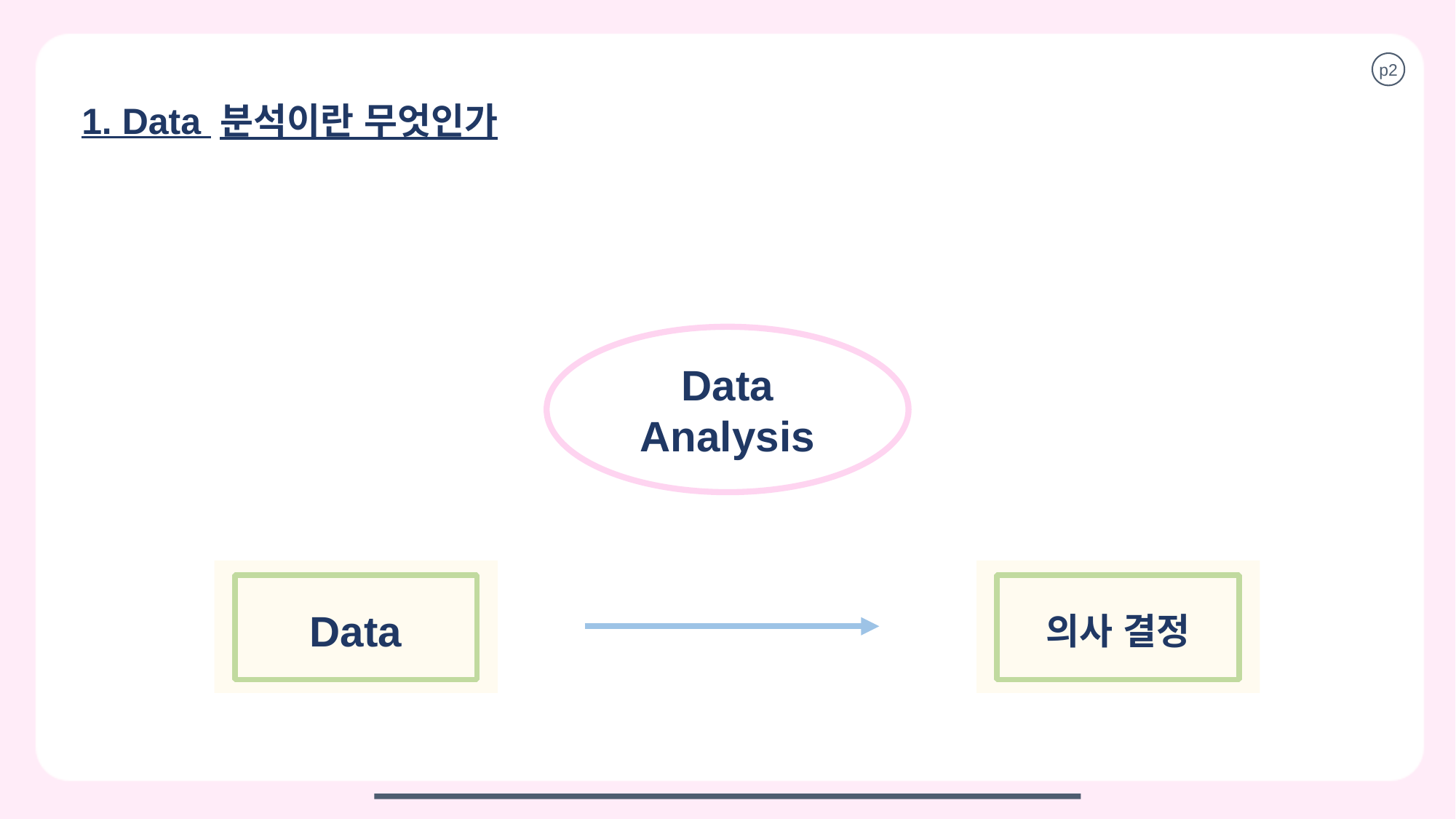

p2
1. Data 분석이란 무엇인가
A
B
C
Data Analysis

Data

A

의사 결정

A